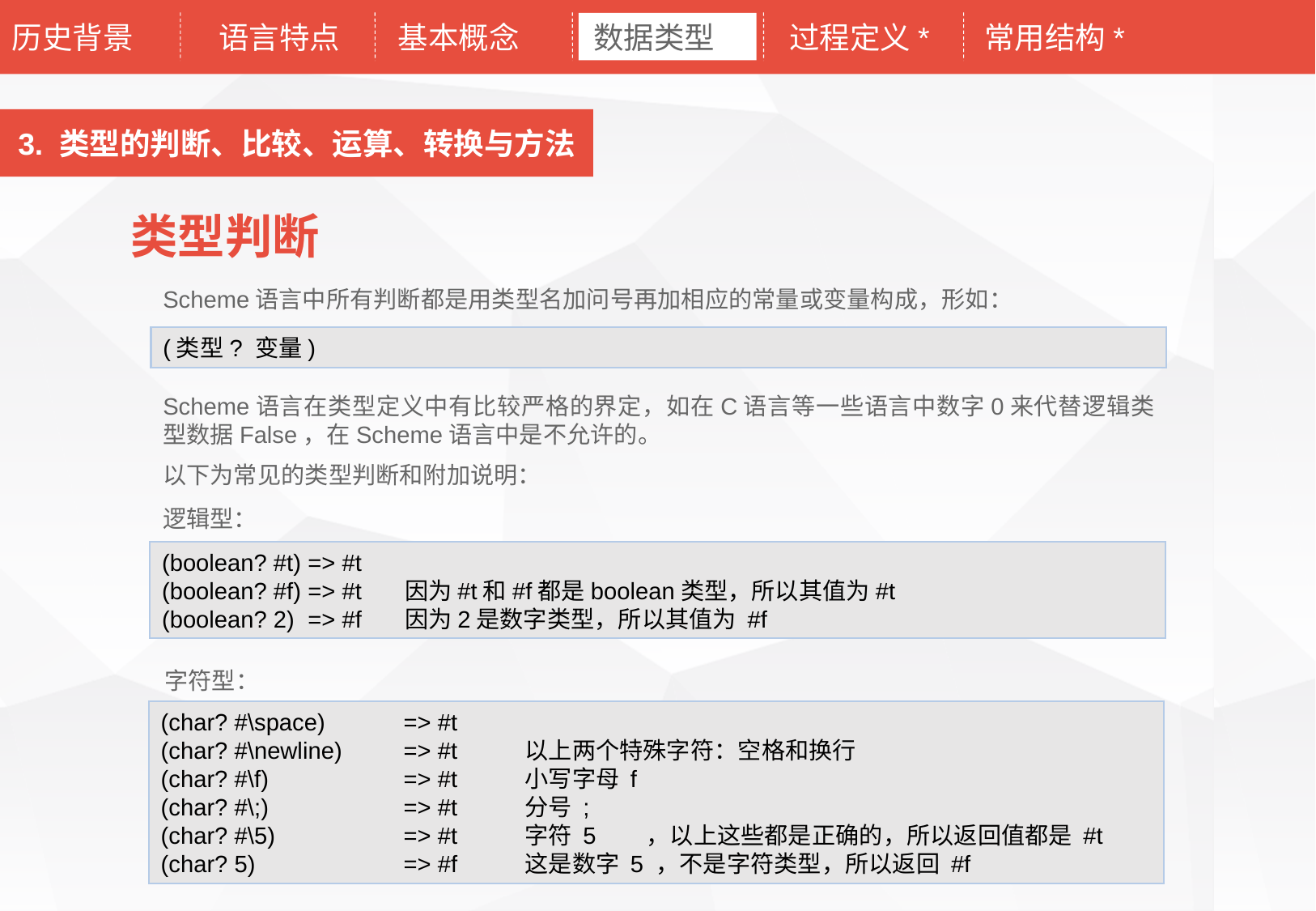

历史背景

语言特点

基本概念

数据类型

过程定义*

常用结构*

3. 类型的判断、比较、运算、转换与方法
类型判断
Scheme语言中所有判断都是用类型名加问号再加相应的常量或变量构成，形如：
(类型? 变量)
Scheme语言在类型定义中有比较严格的界定，如在C语言等一些语言中数字0来代替逻辑类型数据False，在Scheme语言中是不允许的。
以下为常见的类型判断和附加说明：
逻辑型：
(boolean? #t) => #t
(boolean? #f) => #t	因为#t和#f都是boolean类型，所以其值为#t
(boolean? 2)  => #f	因为2是数字类型，所以其值为 #f
字符型：
(char? #\space)	=> #t
(char? #\newline)	=> #t	以上两个特殊字符：空格和换行
(char? #\f)		=> #t	小写字母 f
(char? #\;)		=> #t	分号 ;
(char? #\5)		=> #t	字符 5	，以上这些都是正确的，所以返回值都是 #t
(char? 5)		=> #f	这是数字 5 ，不是字符类型，所以返回 #f